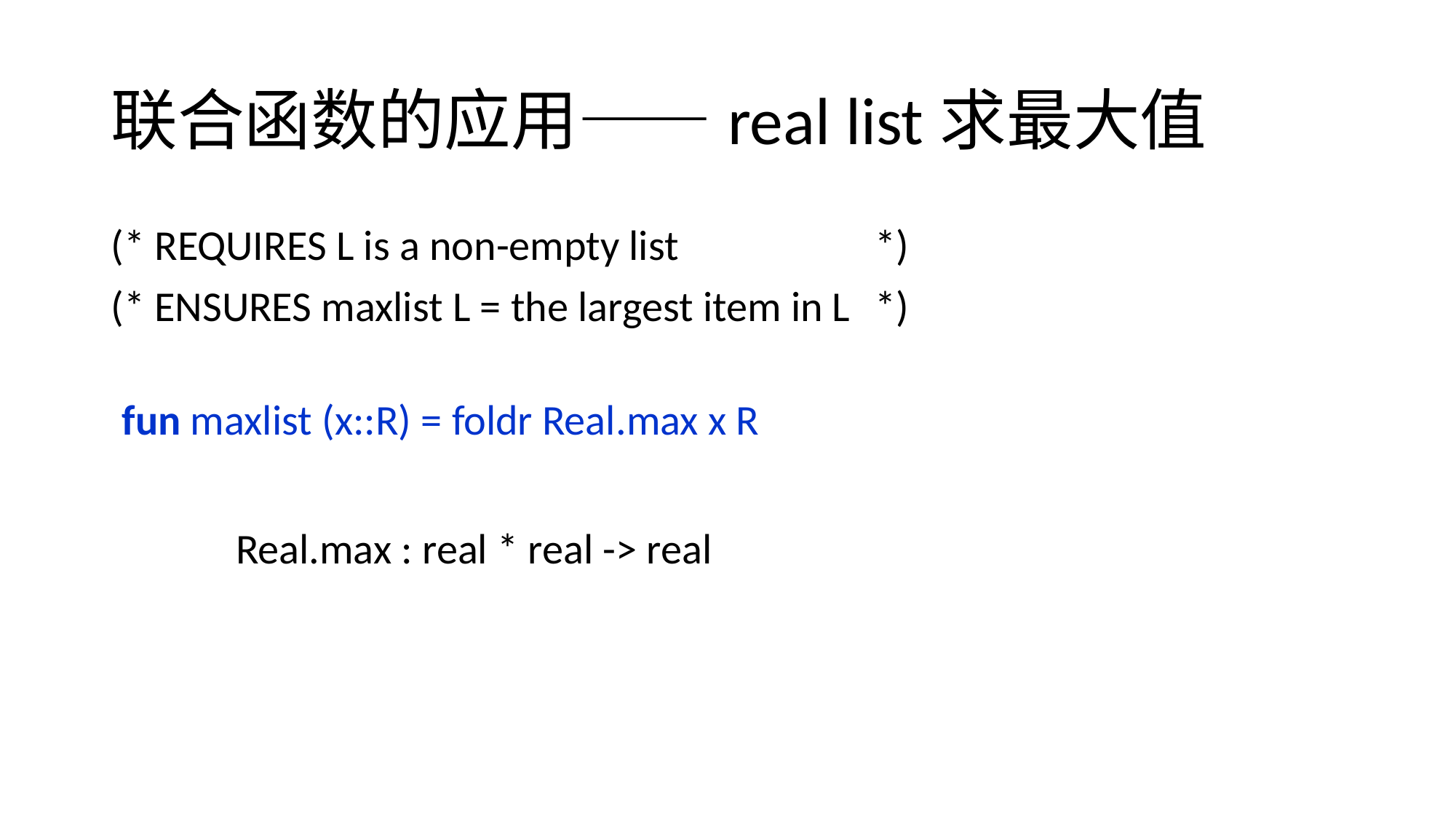

# 联合函数的应用——real list求最大值
(* REQUIRES L is a non-empty list 		*)
(* ENSURES maxlist L = the largest item in L 	*)
fun maxlist (x::R) = foldr Real.max x R
Real.max : real * real -> real